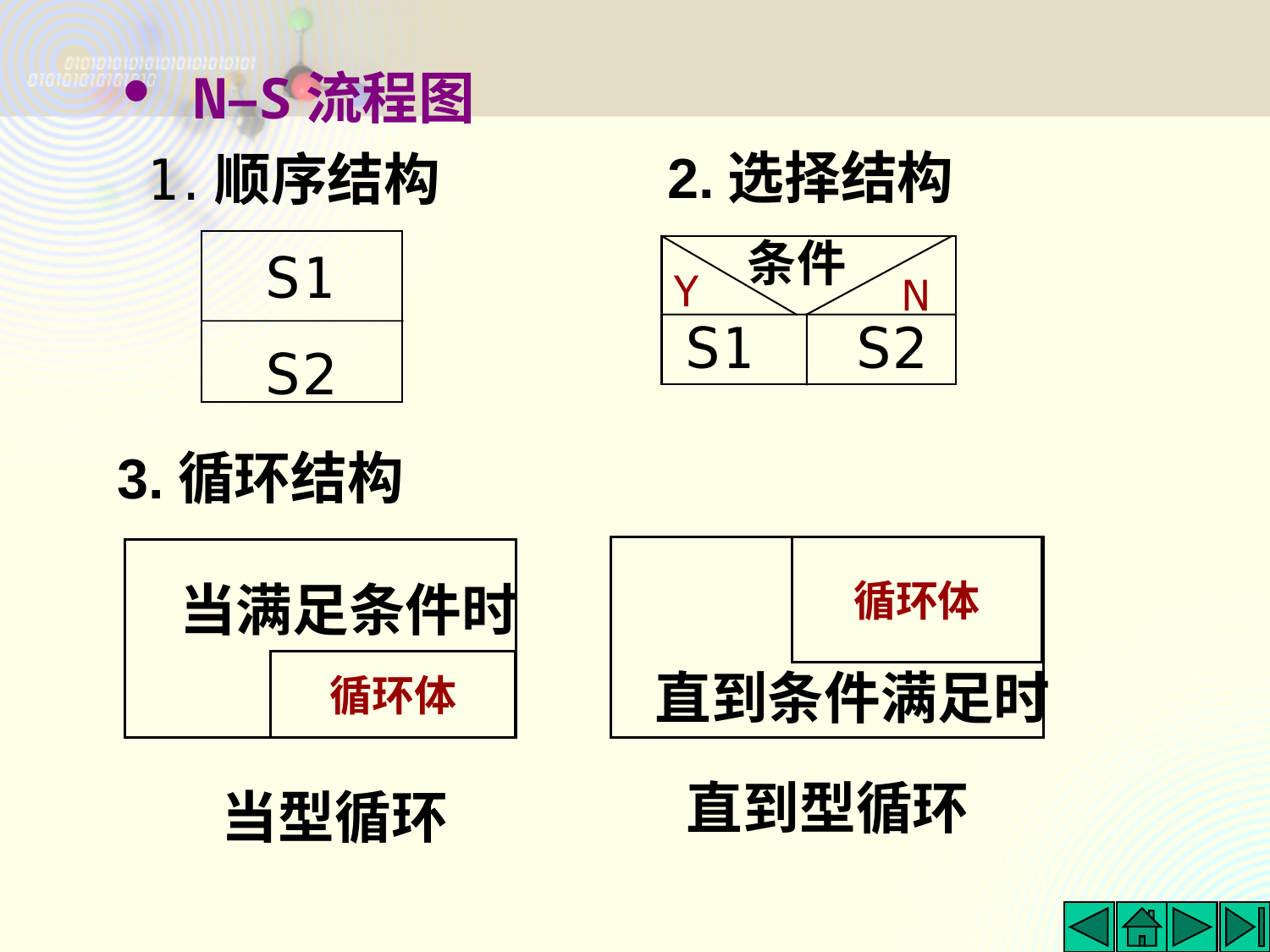

N–S流程图
2.选择结构
1.顺序结构
条件

S1
S2

Y
N
S1      S2

3.循环结构

循环体

当满足条件时
循环体
直到条件满足时
直到型循环
当型循环